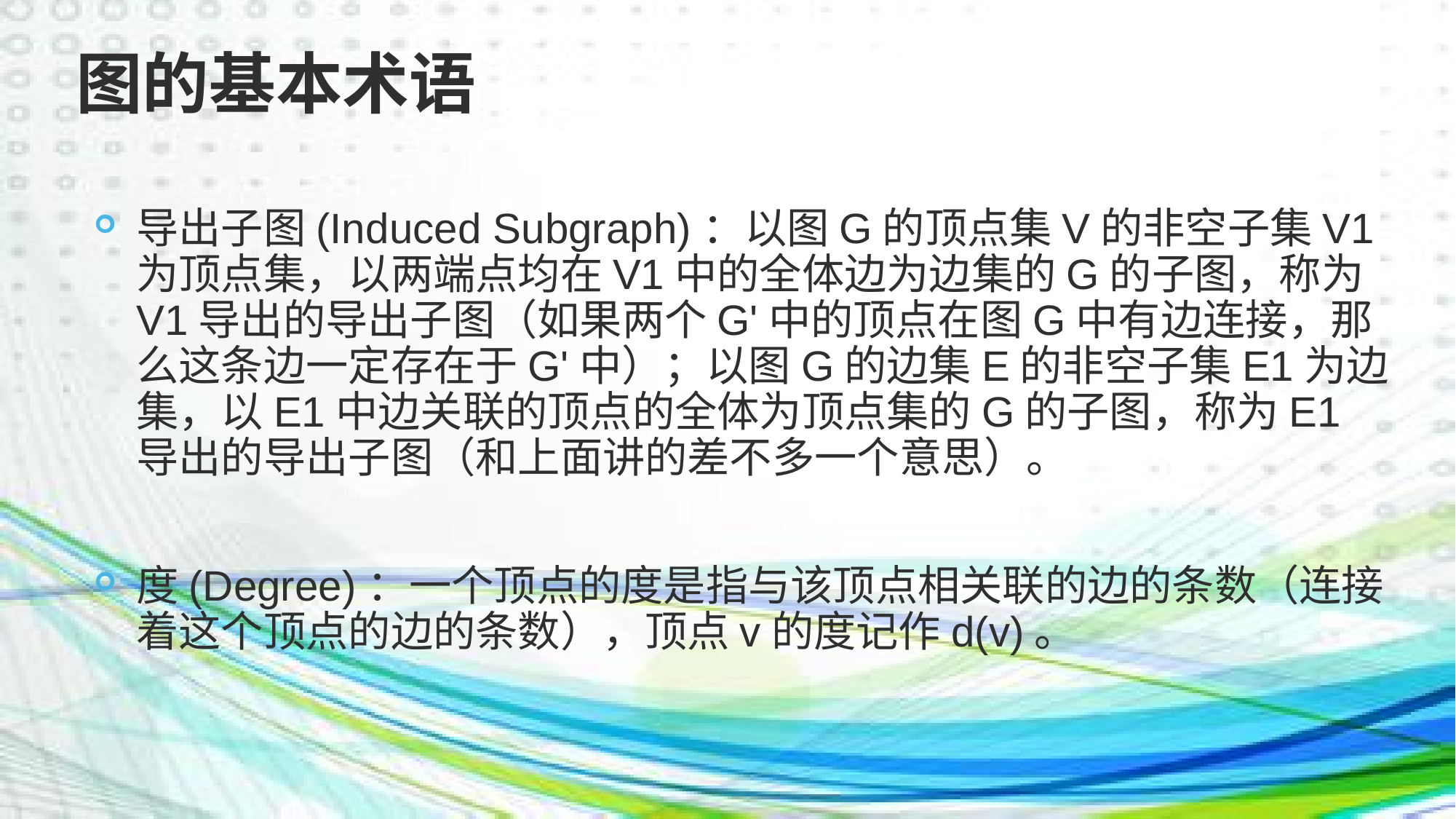

# 图的基本术语
导出子图(Induced Subgraph)：以图G的顶点集V的非空子集V1为顶点集，以两端点均在V1中的全体边为边集的G的子图，称为V1导出的导出子图（如果两个G'中的顶点在图G中有边连接，那么这条边一定存在于G'中）；以图G的边集E的非空子集E1为边集，以E1中边关联的顶点的全体为顶点集的G的子图，称为E1导出的导出子图（和上面讲的差不多一个意思）。

度(Degree)：一个顶点的度是指与该顶点相关联的边的条数（连接着这个顶点的边的条数），顶点v的度记作d(v)。